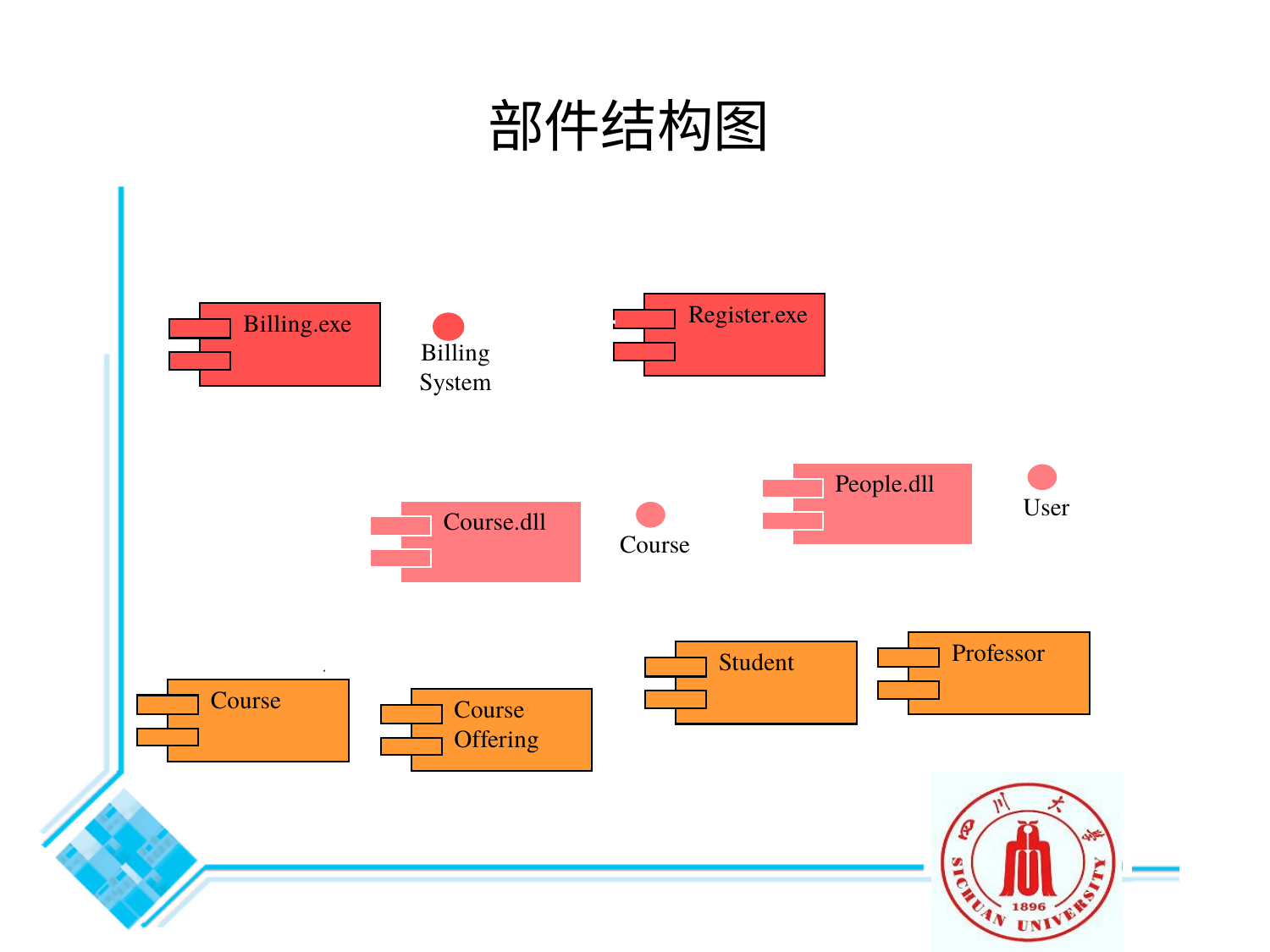

# 部件结构图

Register.exe

Billing.exe

Billing
System

People.dll

Course.dll

User

Course

Professor

Student

Course

Course
Offering